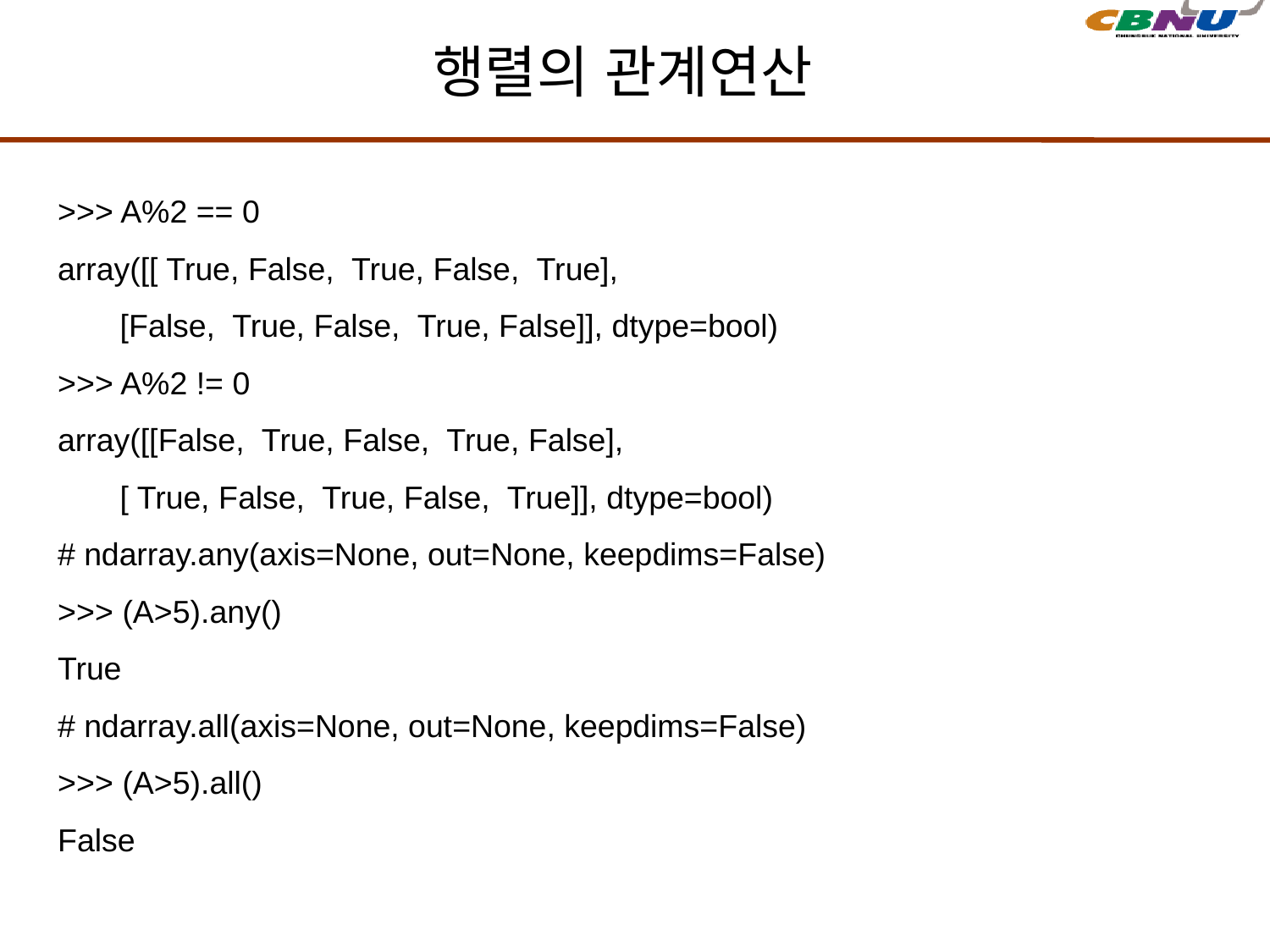

# 행렬의 관계연산
>>> A%2 == 0
array([[ True, False,  True, False,  True],
       [False,  True, False,  True, False]], dtype=bool)
>>> A%2 != 0
array([[False,  True, False,  True, False],
       [ True, False,  True, False,  True]], dtype=bool)
# ndarray.any(axis=None, out=None, keepdims=False)
>>> (A>5).any()
True
# ndarray.all(axis=None, out=None, keepdims=False)
>>> (A>5).all()
False